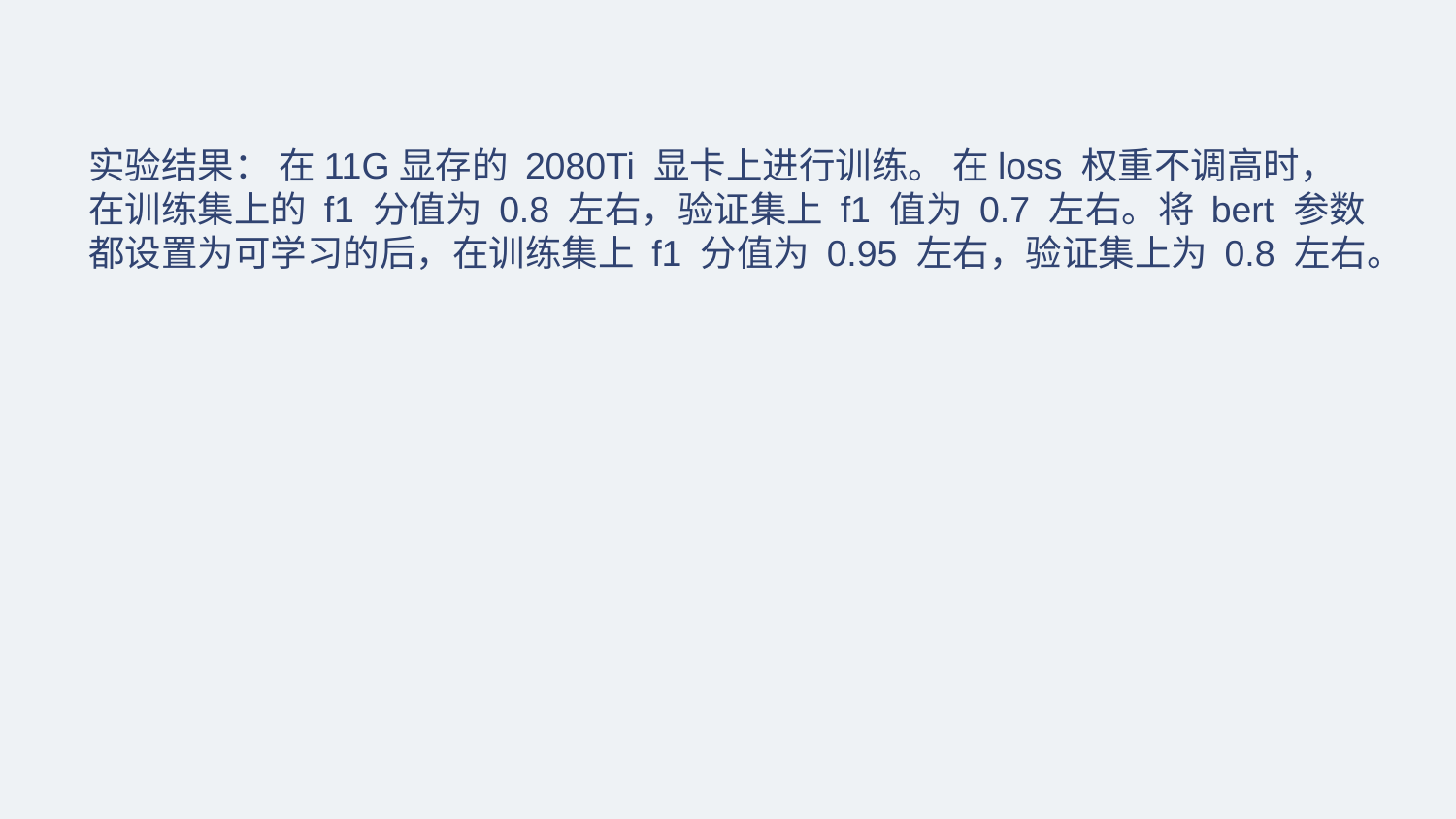

实验结果： 在11G显存的 2080Ti 显卡上进行训练。 在loss 权重不调高时，在训练集上的 f1 分值为 0.8 左右，验证集上 f1 值为 0.7 左右。将 bert 参数都设置为可学习的后，在训练集上 f1 分值为 0.95 左右，验证集上为 0.8 左右。